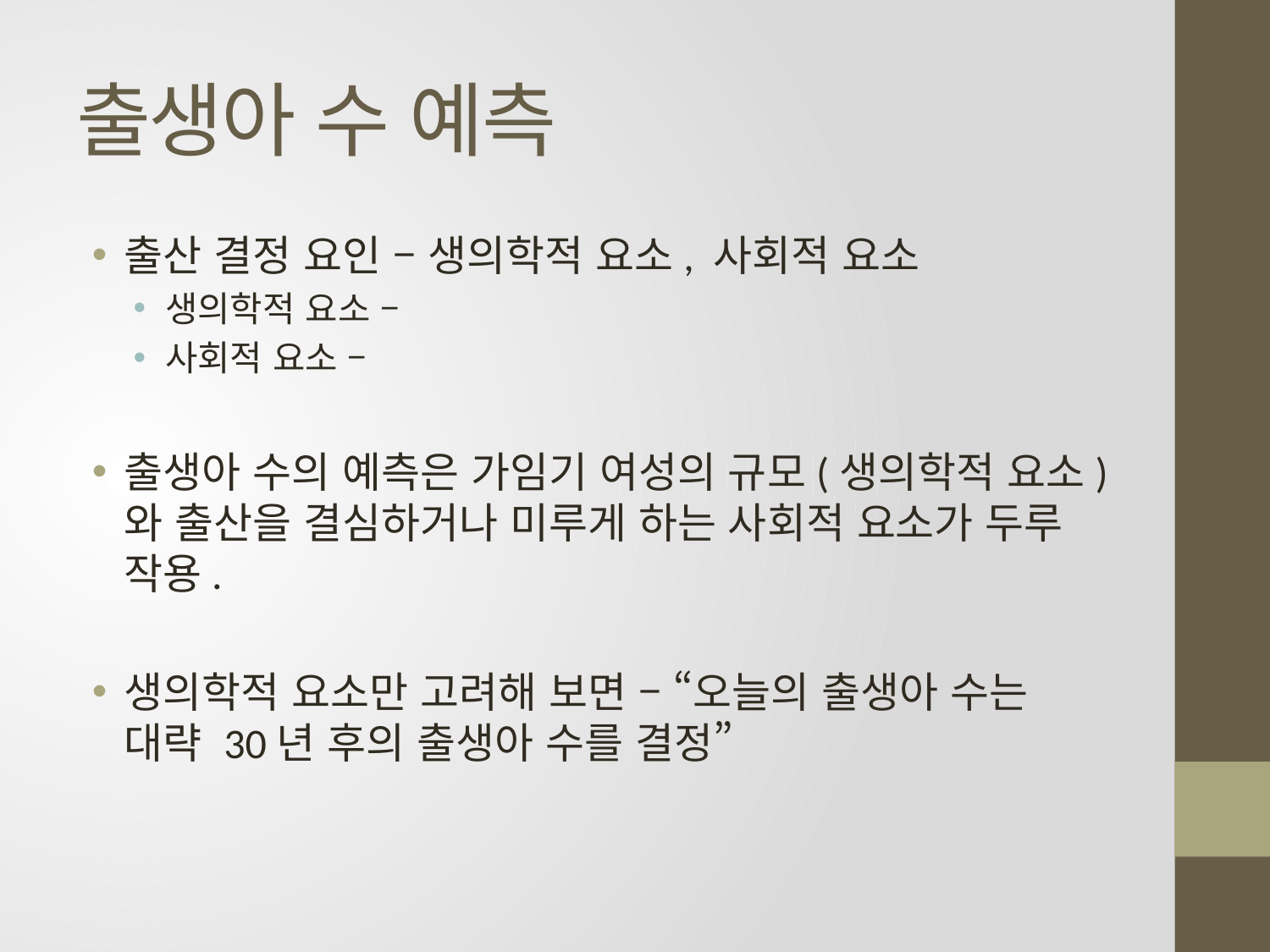

# 출생아 수 예측
출산 결정 요인 – 생의학적 요소, 사회적 요소
생의학적 요소 –
사회적 요소 –

출생아 수의 예측은 가임기 여성의 규모(생의학적 요소)와 출산을 결심하거나 미루게 하는 사회적 요소가 두루 작용.

생의학적 요소만 고려해 보면 – “오늘의 출생아 수는 대략 30년 후의 출생아 수를 결정”